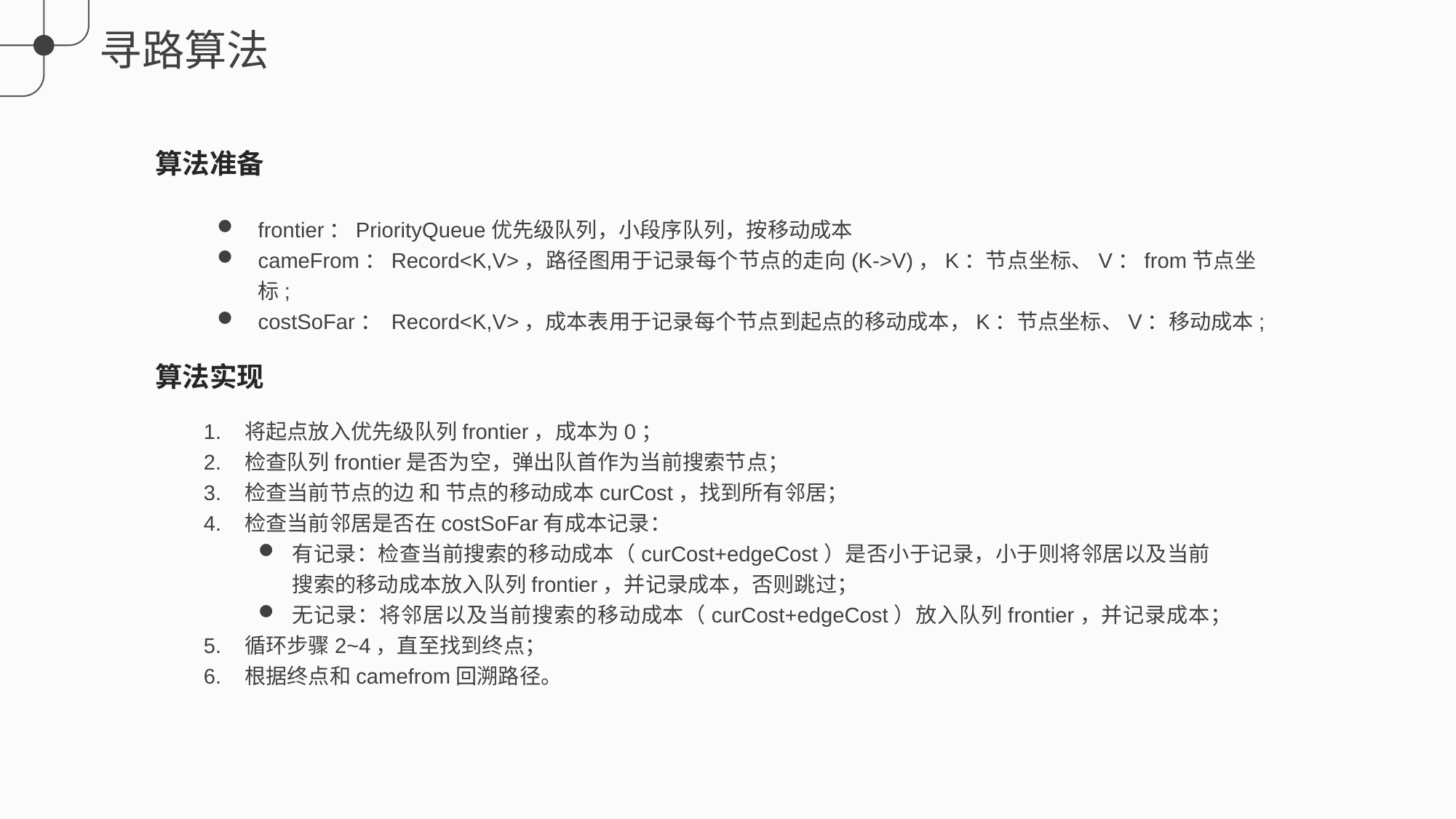

算法准备
frontier：PriorityQueue优先级队列，小段序队列，按移动成本
cameFrom：Record<K,V>，路径图用于记录每个节点的走向(K->V)，K：节点坐标、V：from节点坐标;
costSoFar： Record<K,V>，成本表用于记录每个节点到起点的移动成本，K：节点坐标、V：移动成本;
算法实现
将起点放入优先级队列frontier，成本为0；
检查队列frontier是否为空，弹出队首作为当前搜索节点；
检查当前节点的边 和 节点的移动成本curCost，找到所有邻居；
检查当前邻居是否在costSoFar有成本记录：
有记录：检查当前搜索的移动成本（curCost+edgeCost）是否小于记录，小于则将邻居以及当前搜索的移动成本放入队列frontier，并记录成本，否则跳过；
无记录：将邻居以及当前搜索的移动成本（curCost+edgeCost）放入队列frontier，并记录成本；
循环步骤2~4，直至找到终点；
根据终点和camefrom回溯路径。